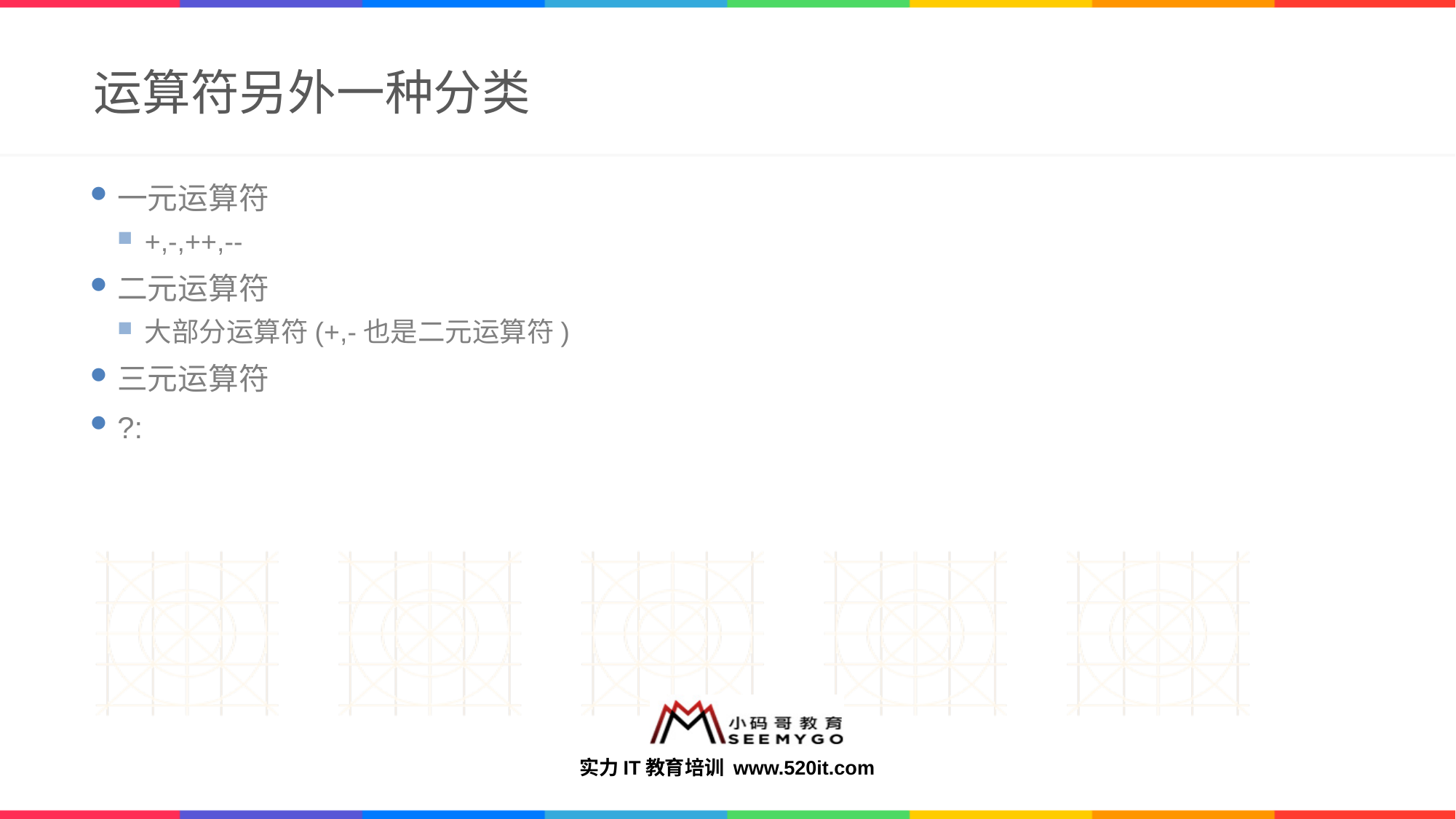

# 运算符另外一种分类
一元运算符
+,-,++,--
二元运算符
大部分运算符(+,-也是二元运算符)
三元运算符
?: